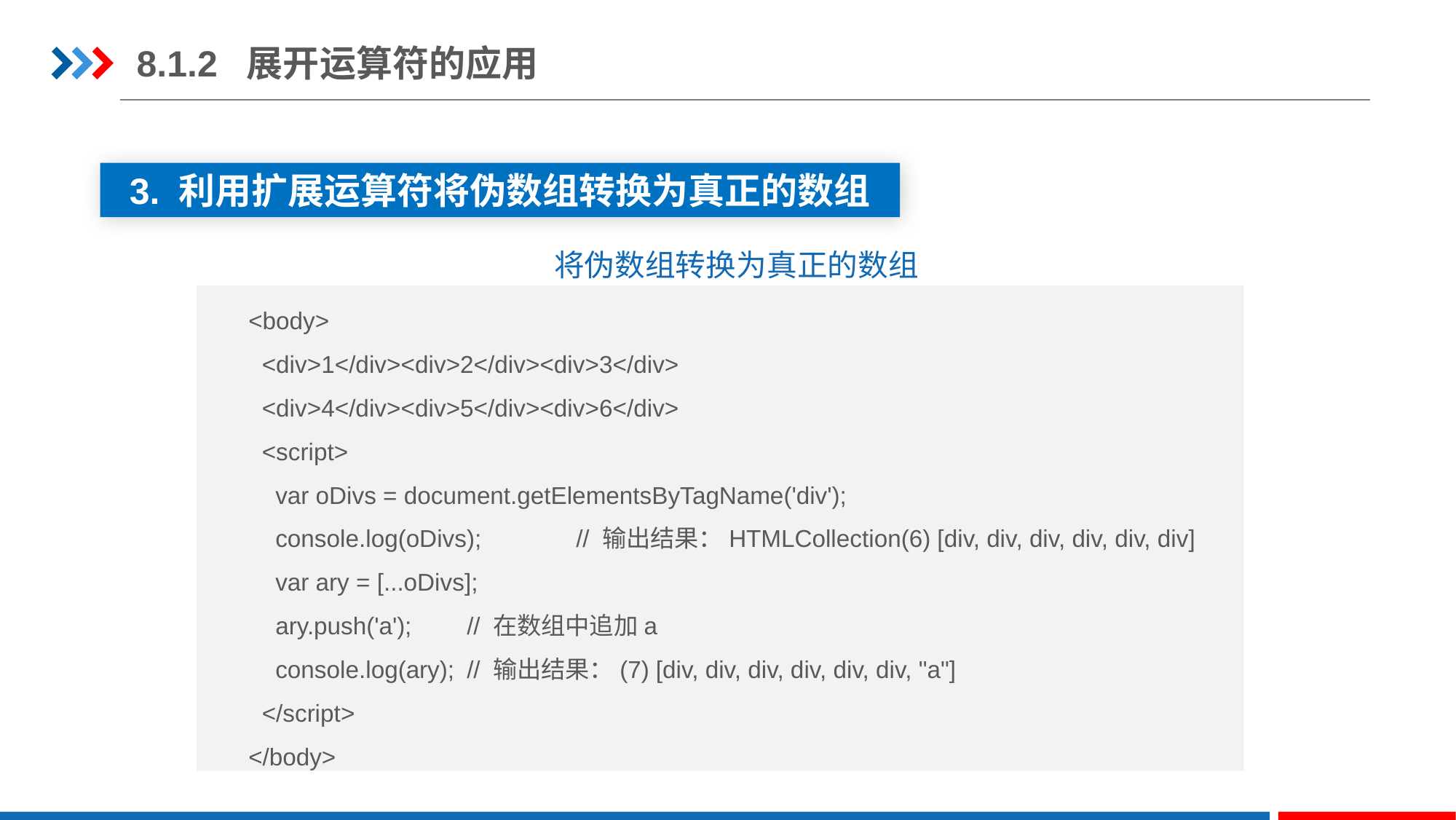

8.1.2  展开运算符的应用
3. 利用扩展运算符将伪数组转换为真正的数组
将伪数组转换为真正的数组

<body>
  <div>1</div><div>2</div><div>3</div>
  <div>4</div><div>5</div><div>6</div>
  <script>
    var oDivs = document.getElementsByTagName('div');
    console.log(oDivs);	// 输出结果：HTMLCollection(6) [div, div, div, div, div, div]
    var ary = [...oDivs];
    ary.push('a');	// 在数组中追加a
    console.log(ary);	// 输出结果：(7) [div, div, div, div, div, div, "a"]
  </script>
</body>